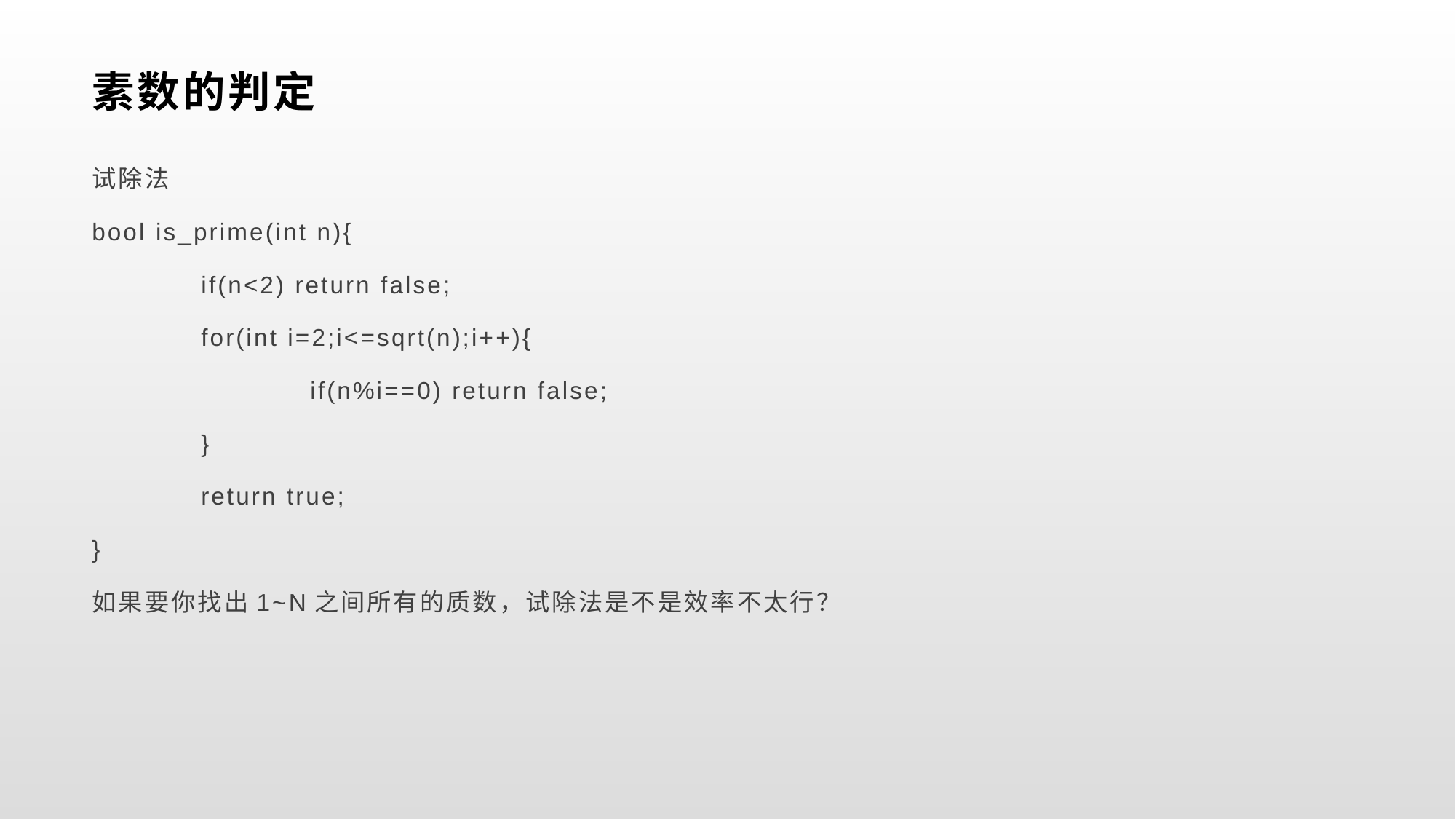

# 素数的判定
试除法
bool is_prime(int n){
	if(n<2) return false;
	for(int i=2;i<=sqrt(n);i++){
		if(n%i==0) return false;
	}
	return true;
}
如果要你找出1~N之间所有的质数，试除法是不是效率不太行？